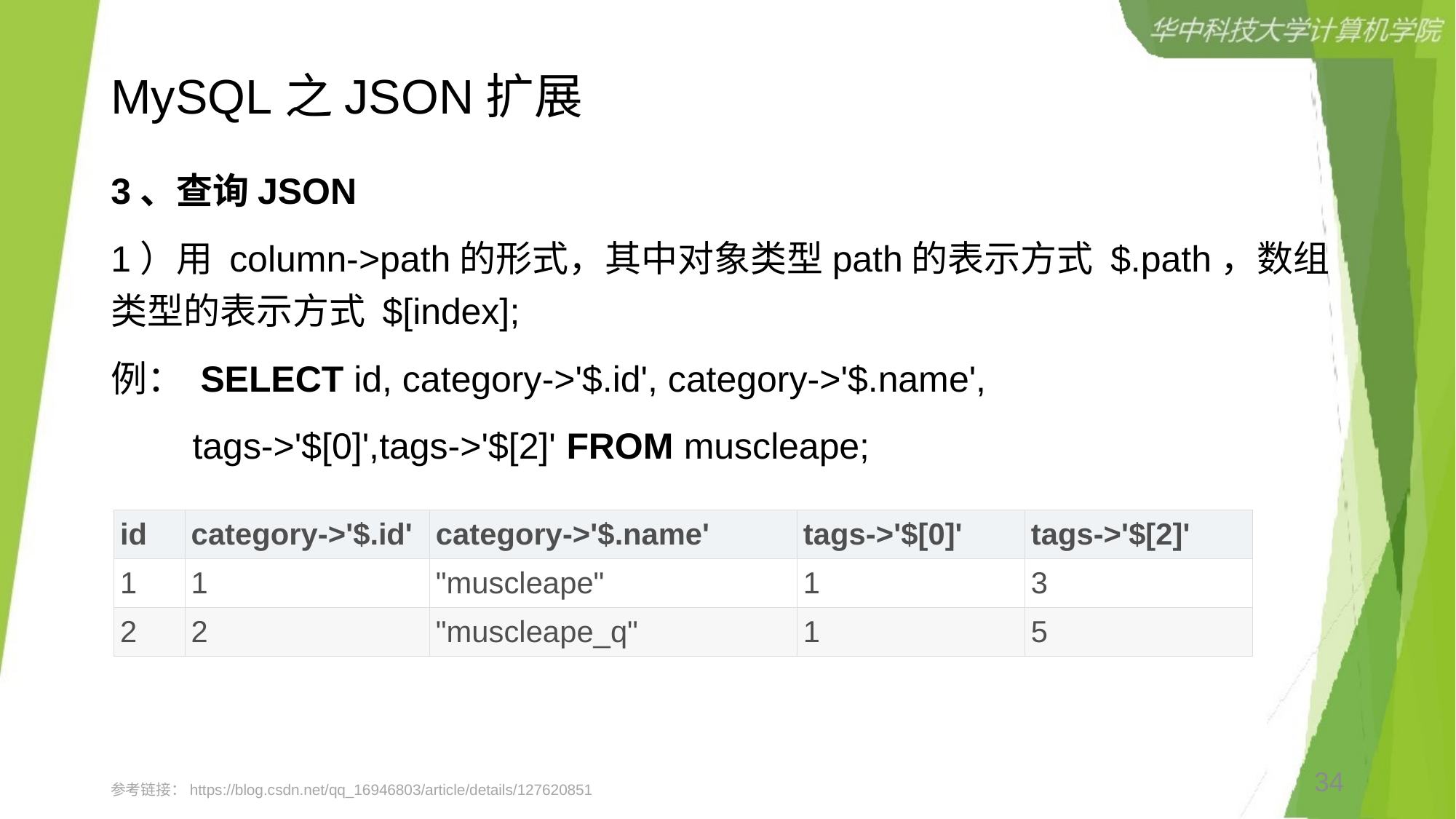

# MySQL之JSON扩展
3、查询JSON
1）用 column->path的形式，其中对象类型path的表示方式 $.path，数组类型的表示方式 $[index];
例： SELECT id, category->'$.id', category->'$.name',
        tags->'$[0]',tags->'$[2]' FROM muscleape;
| id | category->'$.id' | category->'$.name' | tags->'$[0]' | tags->'$[2]' |
| --- | --- | --- | --- | --- |
| 1 | 1 | "muscleape" | 1 | 3 |
| 2 | 2 | "muscleape\_q" | 1 | 5 |
34
参考链接：https://blog.csdn.net/qq_16946803/article/details/127620851